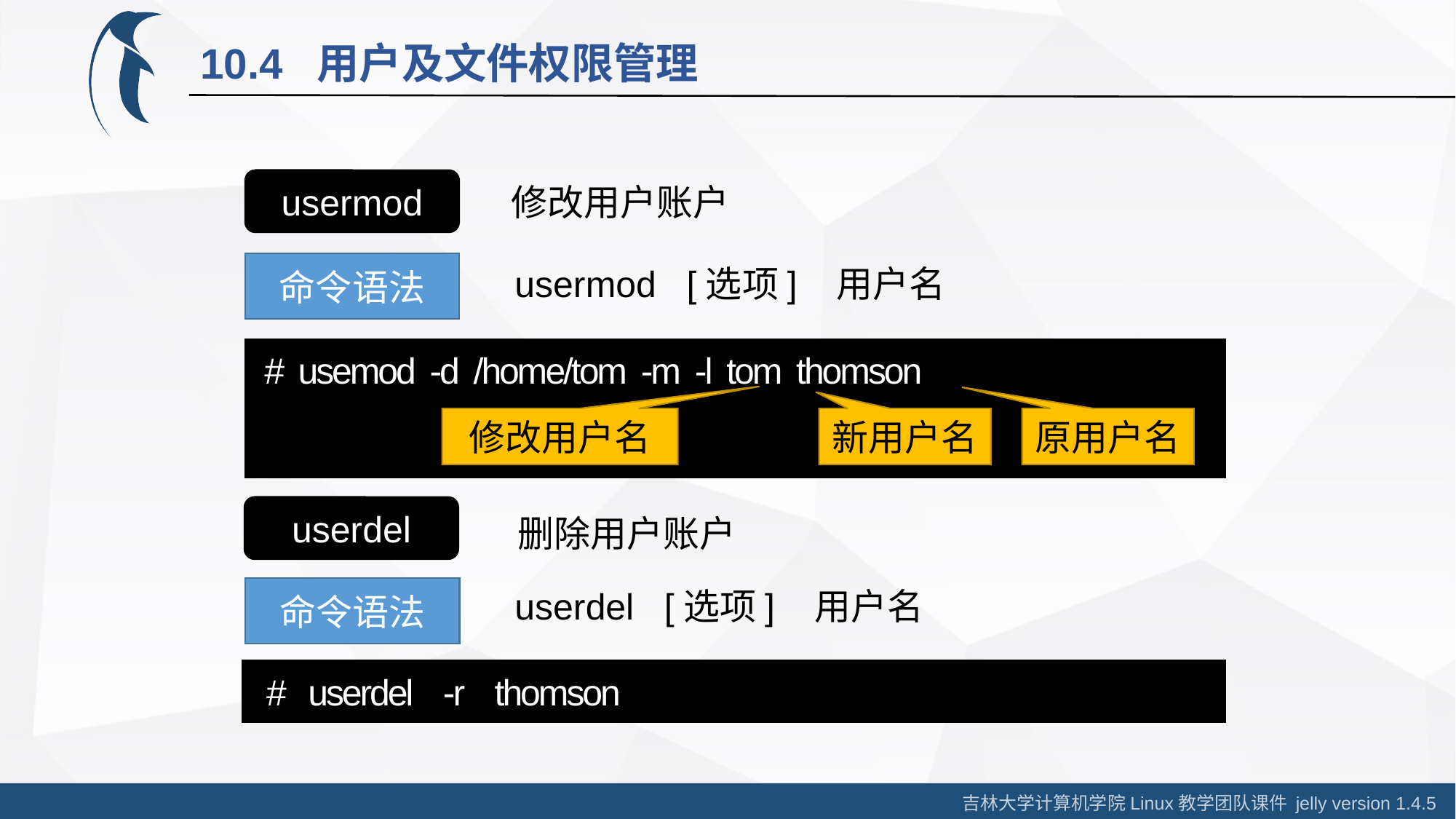

10.4  用户及文件权限管理
usermod
修改用户账户
命令语法
usermod   [选项]   用户名

#  usemod  -d  /home/tom  -m  -l  tom  thomson
修改用户名
原用户名
新用户名
userdel
删除用户账户
userdel   [选项]   用户名
命令语法

 #   userdel    -r    thomson